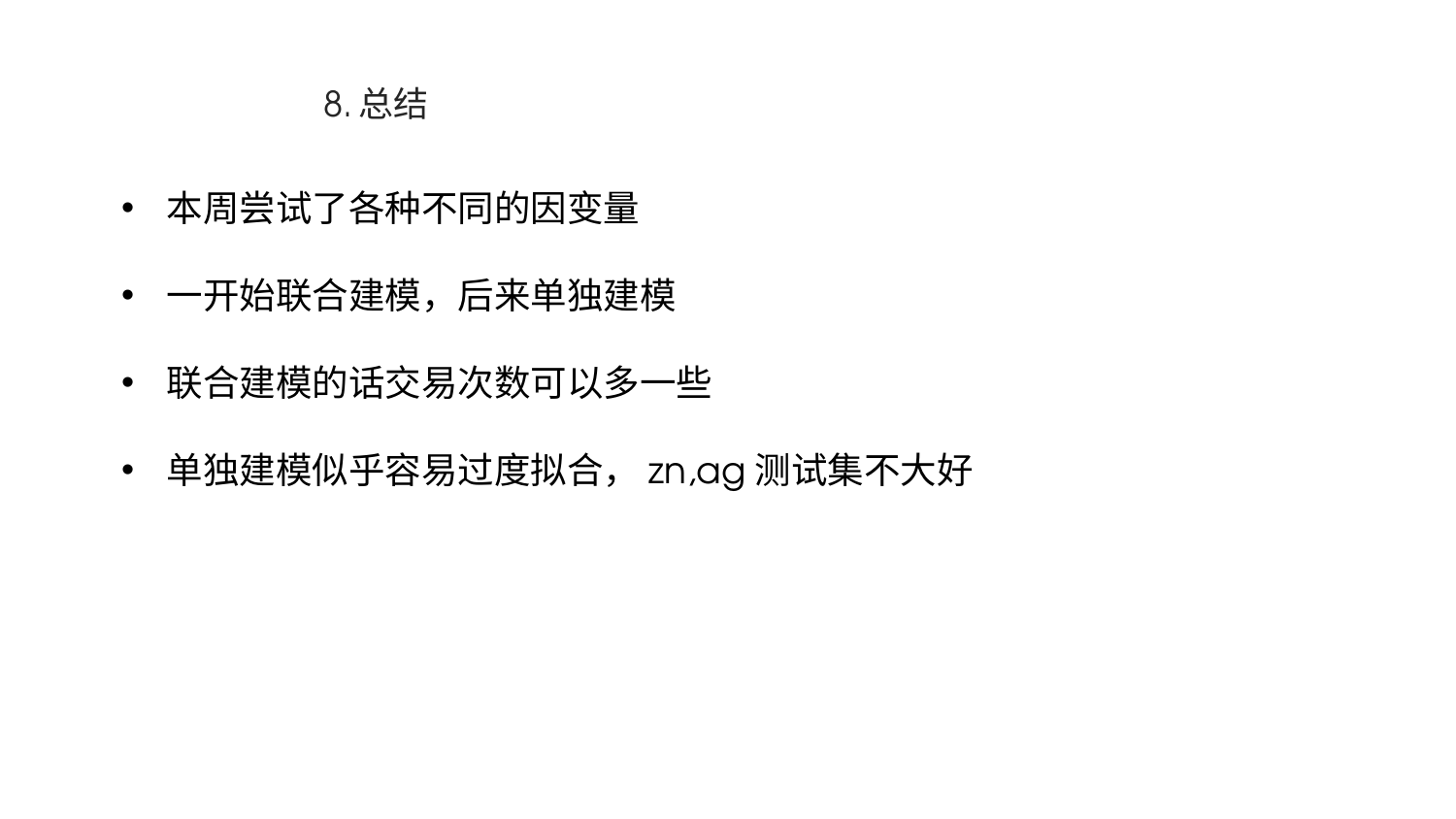

# 8.总结
本周尝试了各种不同的因变量

一开始联合建模，后来单独建模

联合建模的话交易次数可以多一些

单独建模似乎容易过度拟合，zn,ag测试集不大好